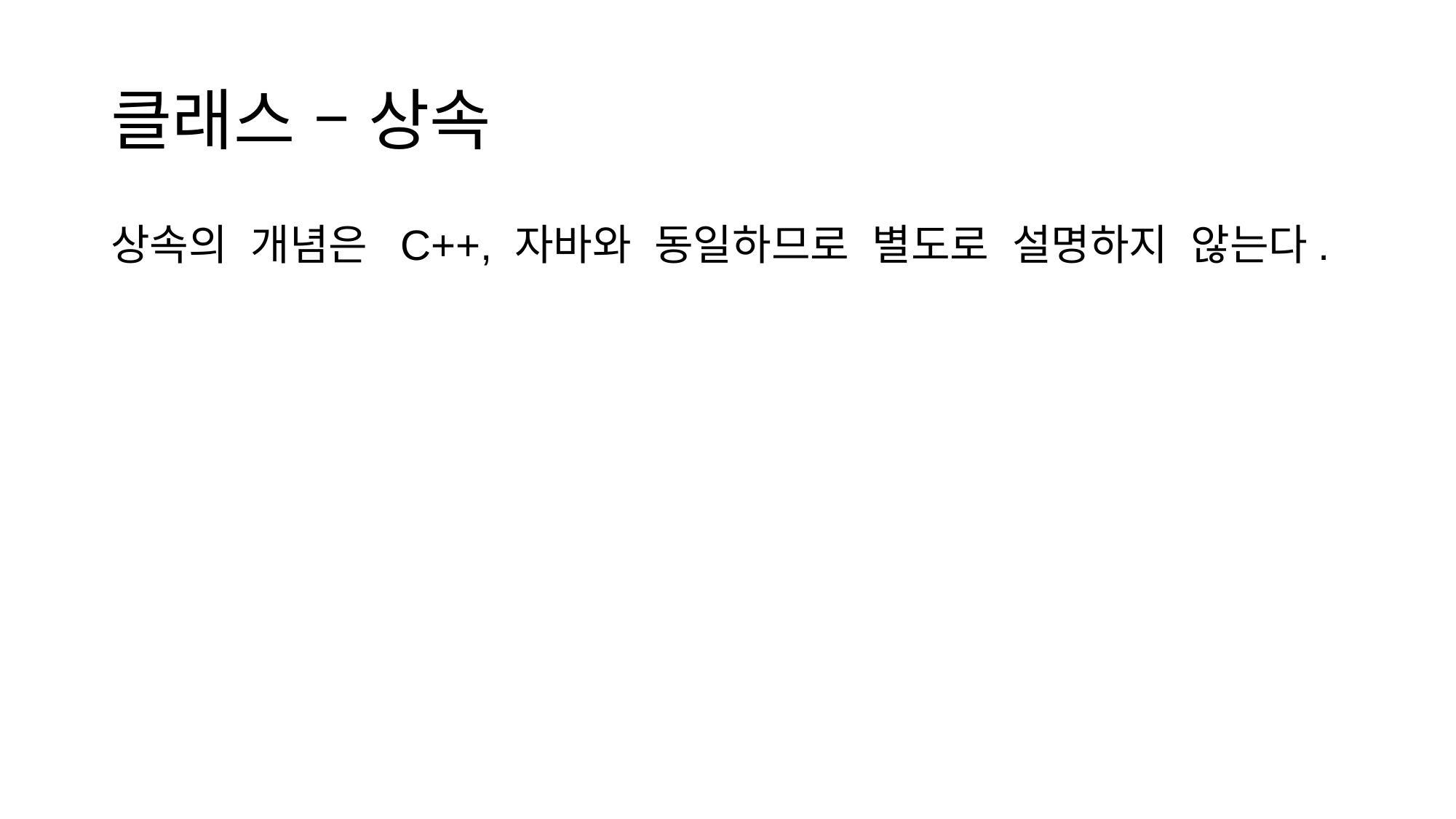

# 클래스 – 상속
상속의 개념은 C++, 자바와 동일하므로 별도로 설명하지 않는다.